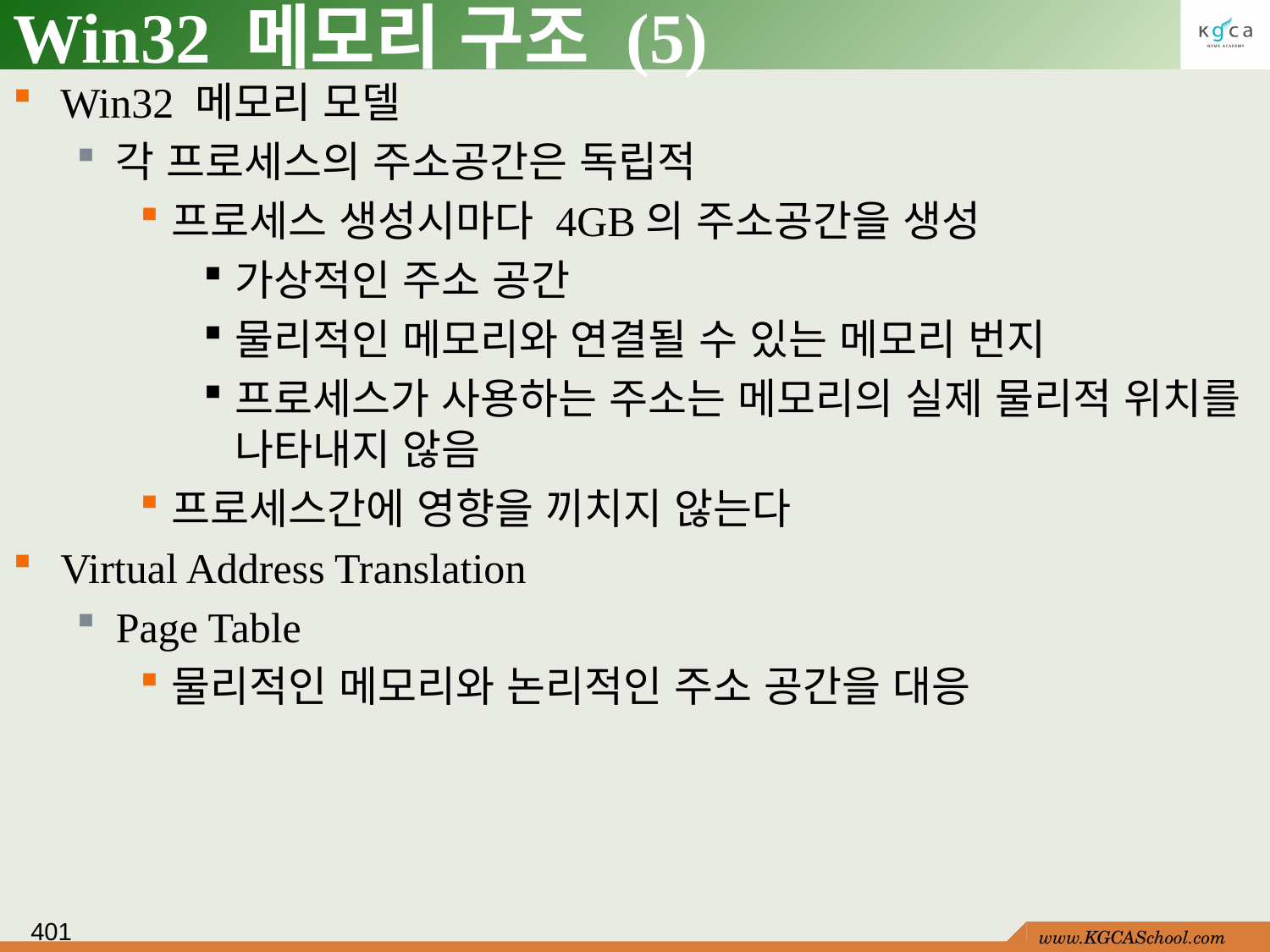

# Win32 메모리 구조 (5)
Win32 메모리 모델
각 프로세스의 주소공간은 독립적
프로세스 생성시마다 4GB의 주소공간을 생성
가상적인 주소 공간
물리적인 메모리와 연결될 수 있는 메모리 번지
프로세스가 사용하는 주소는 메모리의 실제 물리적 위치를 나타내지 않음
프로세스간에 영향을 끼치지 않는다
Virtual Address Translation
Page Table
물리적인 메모리와 논리적인 주소 공간을 대응

401